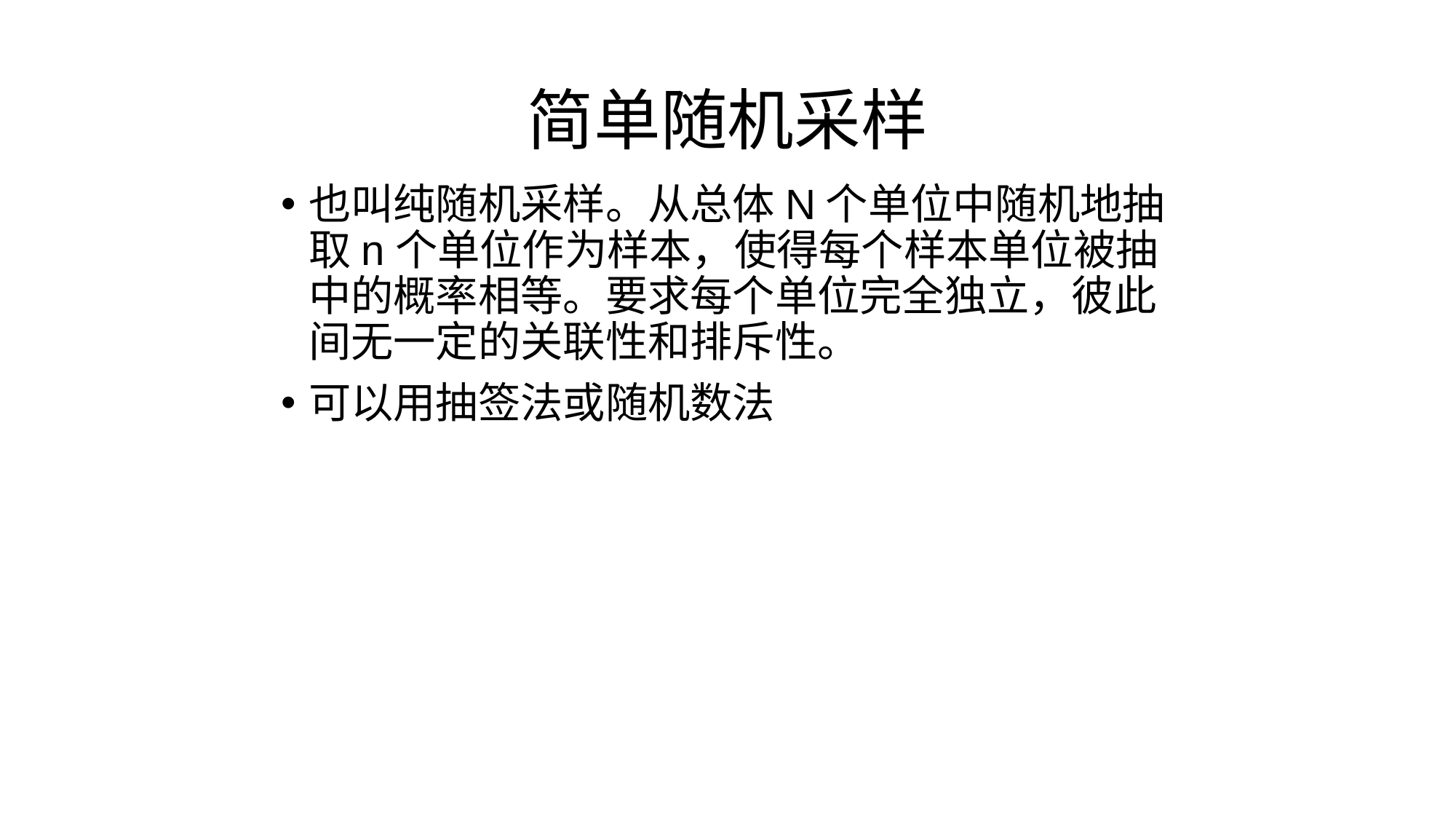

# 简单随机采样
也叫纯随机采样。从总体N个单位中随机地抽取n个单位作为样本，使得每个样本单位被抽中的概率相等。要求每个单位完全独立，彼此间无一定的关联性和排斥性。
可以用抽签法或随机数法